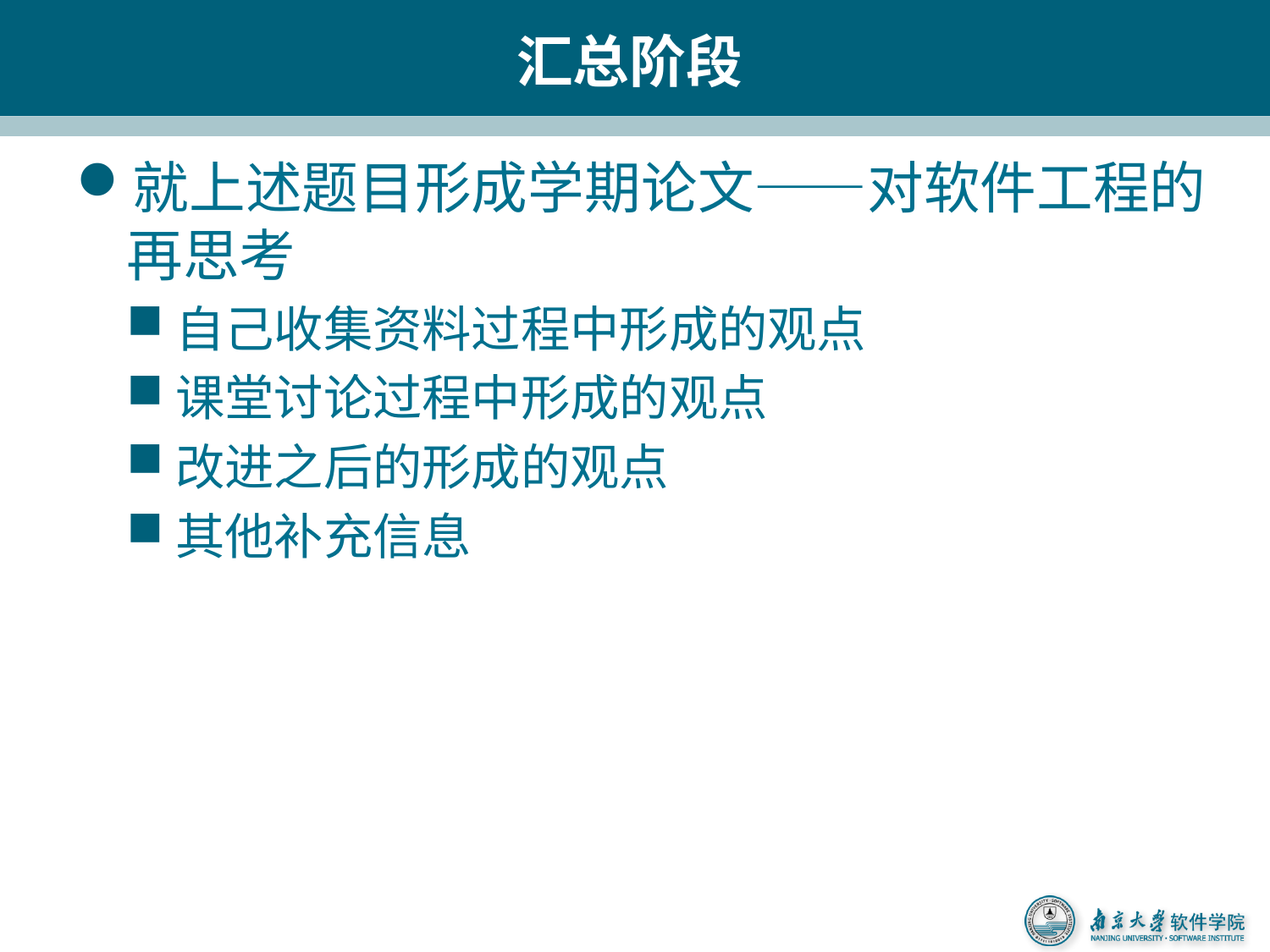

# 汇总阶段
就上述题目形成学期论文——对软件工程的再思考
自己收集资料过程中形成的观点
课堂讨论过程中形成的观点
改进之后的形成的观点
其他补充信息